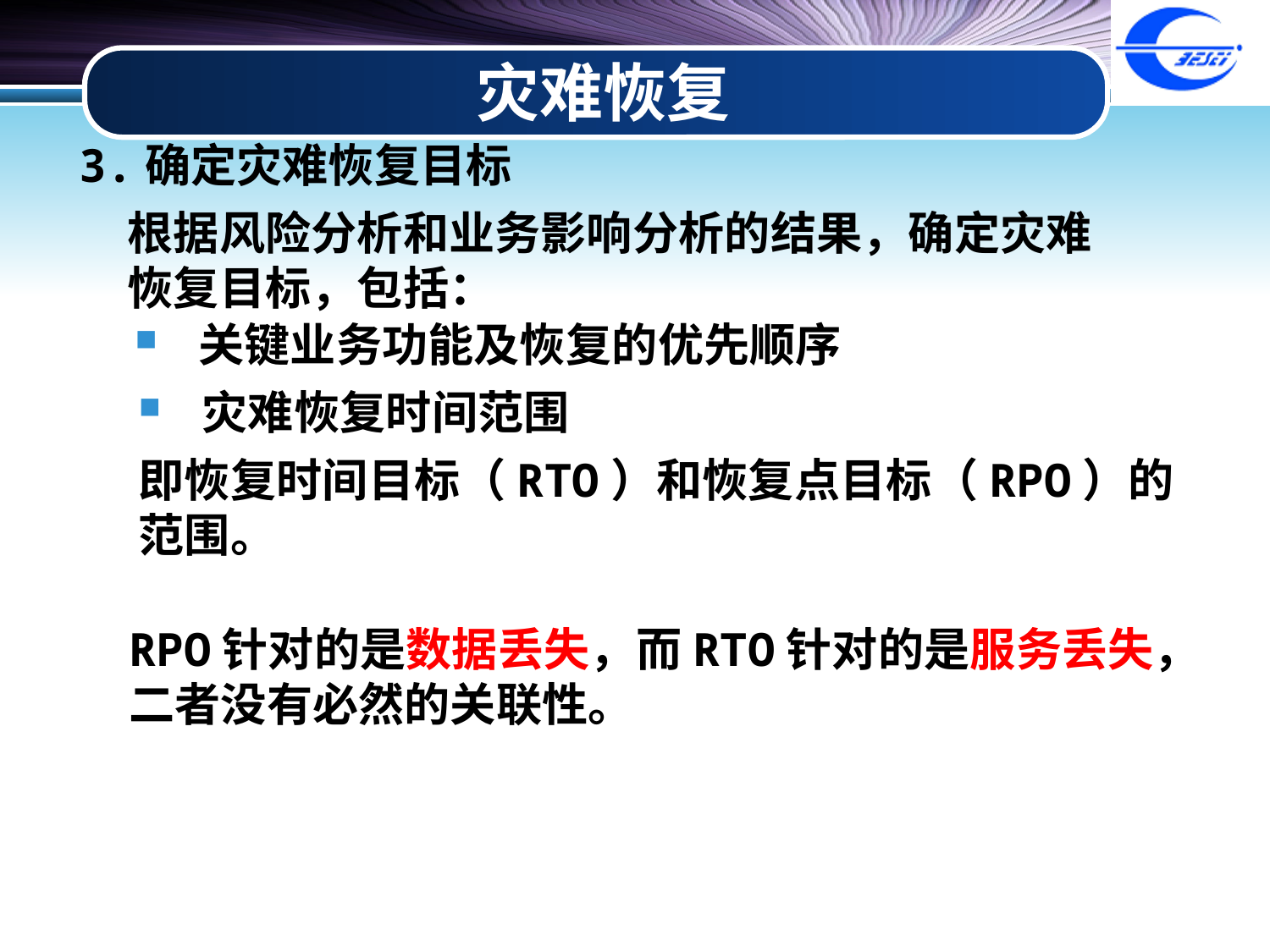

# 灾难恢复
3.确定灾难恢复目标
根据风险分析和业务影响分析的结果，确定灾难恢复目标，包括：
关键业务功能及恢复的优先顺序
灾难恢复时间范围
即恢复时间目标（RTO）和恢复点目标（RPO）的范围。
RPO针对的是数据丢失，而RTO针对的是服务丢失，二者没有必然的关联性。